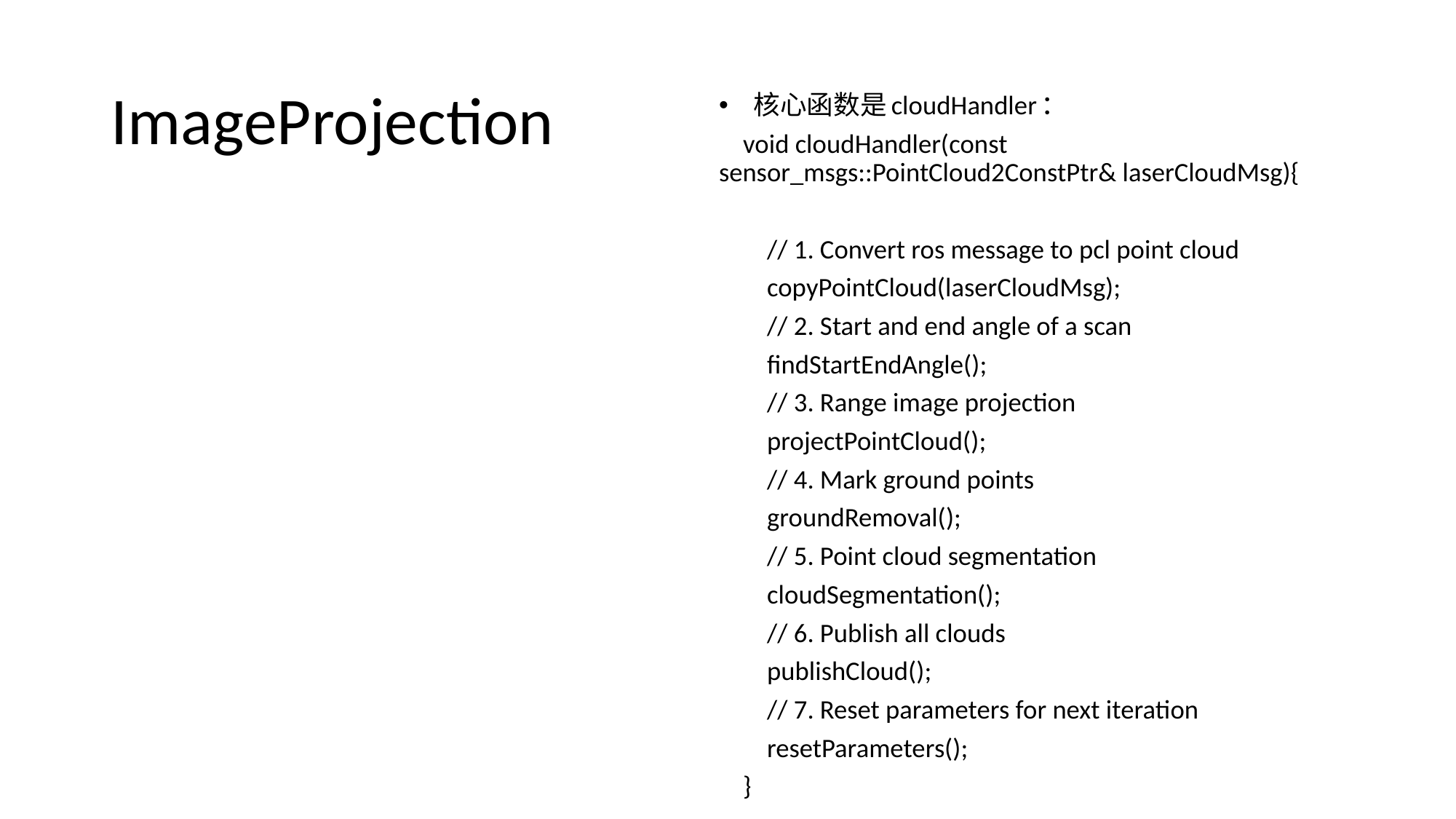

# ImageProjection
核心函数是cloudHandler：
    void cloudHandler(const sensor_msgs::PointCloud2ConstPtr& laserCloudMsg){

        // 1. Convert ros message to pcl point cloud
        copyPointCloud(laserCloudMsg);
        // 2. Start and end angle of a scan
        findStartEndAngle();
        // 3. Range image projection
        projectPointCloud();
        // 4. Mark ground points
        groundRemoval();
        // 5. Point cloud segmentation
        cloudSegmentation();
        // 6. Publish all clouds
        publishCloud();
        // 7. Reset parameters for next iteration
        resetParameters();
    }